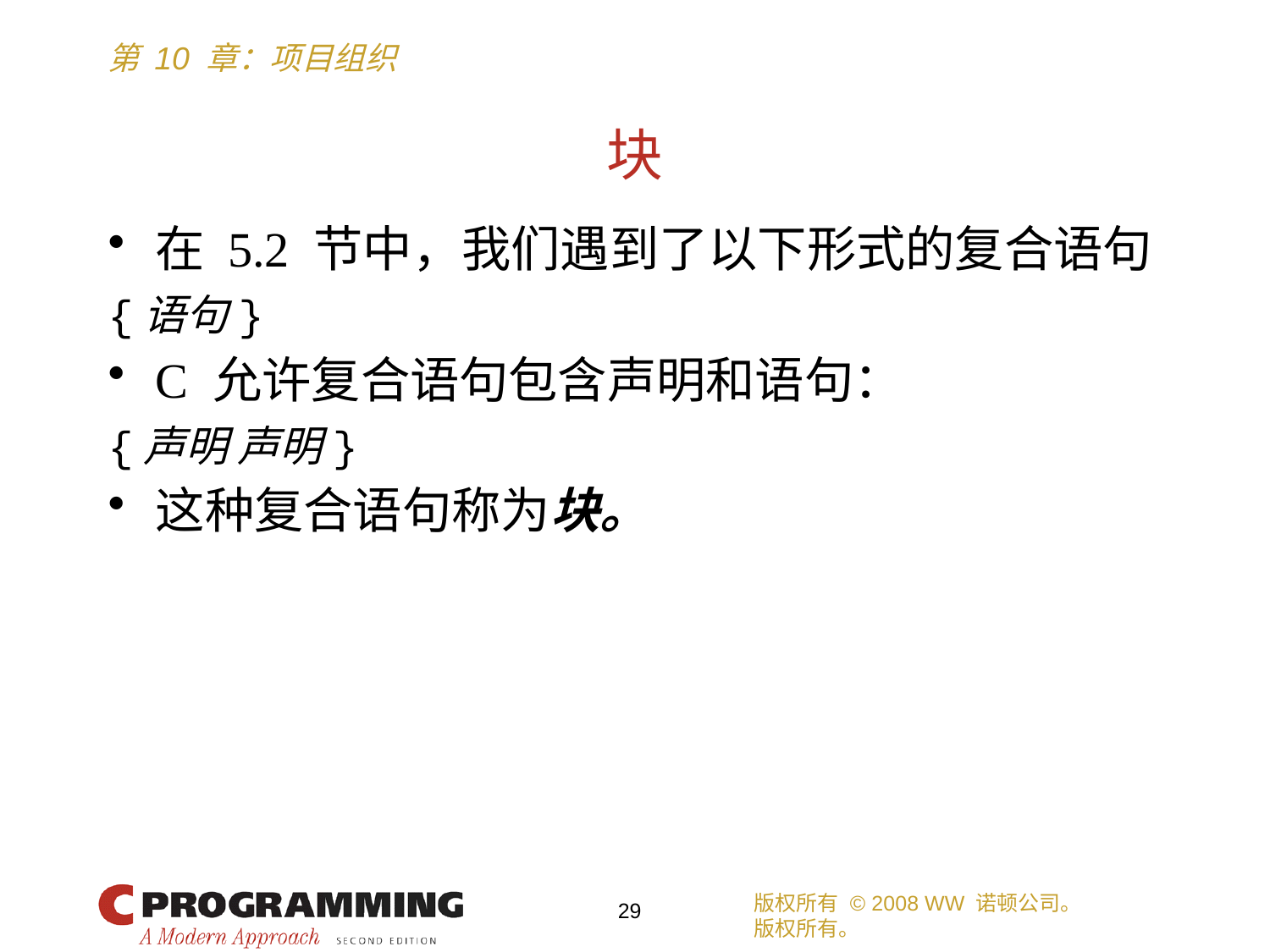

# 块
在 5.2 节中，我们遇到了以下形式的复合语句
{语句}
C 允许复合语句包含声明和语句：
{声明 声明}
这种复合语句称为块。
版权所有 © 2008 WW 诺顿公司。
版权所有。
29